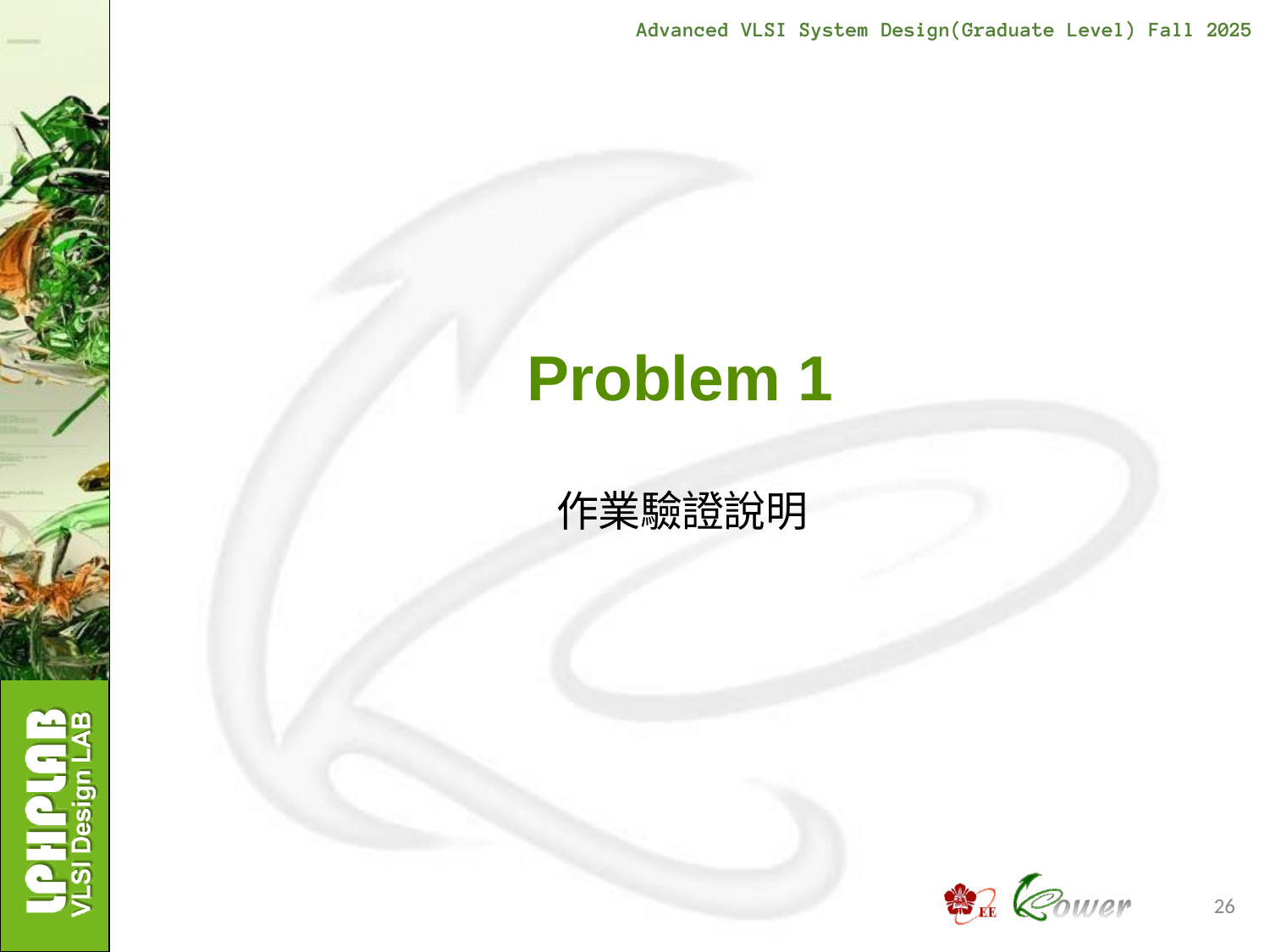

Advanced VLSI System Design(Graduate Level) Fall 2025
# Problem 1
作業驗證說明
26